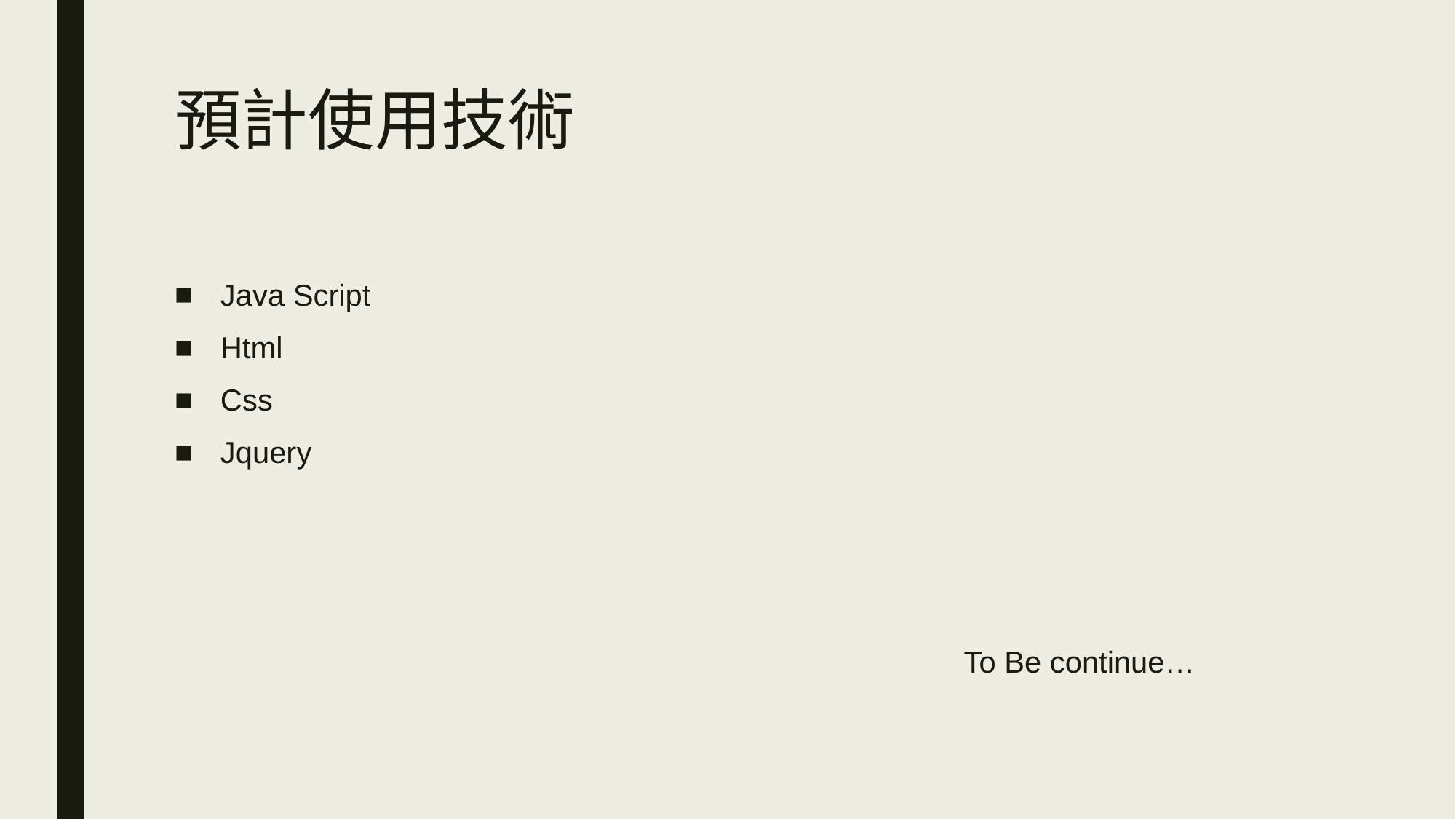

# 預計使用技術
Java Script
Html
Css
Jquery

							   To Be continue…